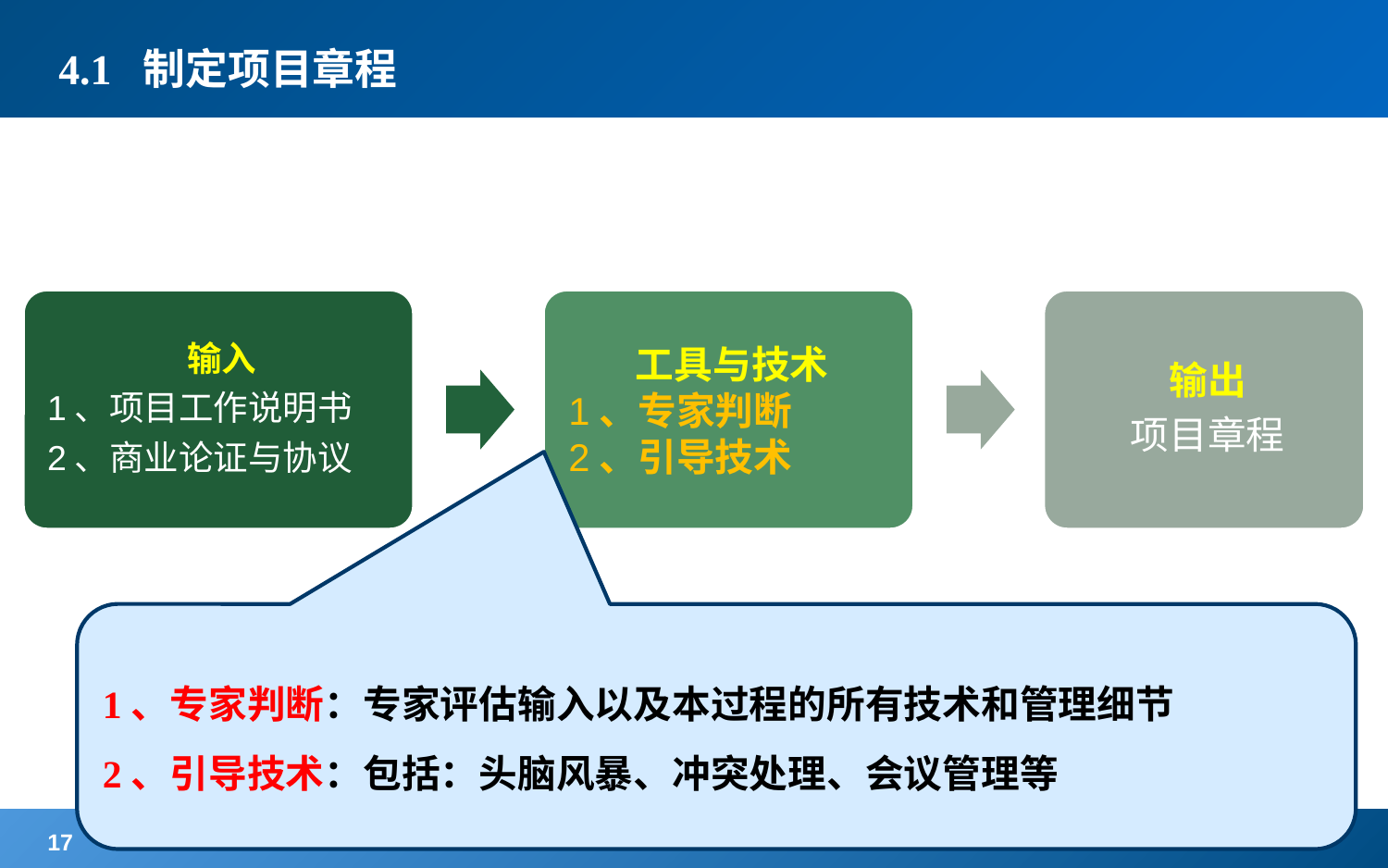

# 4.1  制定项目章程

输入
1、项目工作说明书
2、商业论证与协议

工具与技术
1、专家判断
2、引导技术

输出
项目章程
1、专家判断：专家评估输入以及本过程的所有技术和管理细节
2、引导技术：包括：头脑风暴、冲突处理、会议管理等